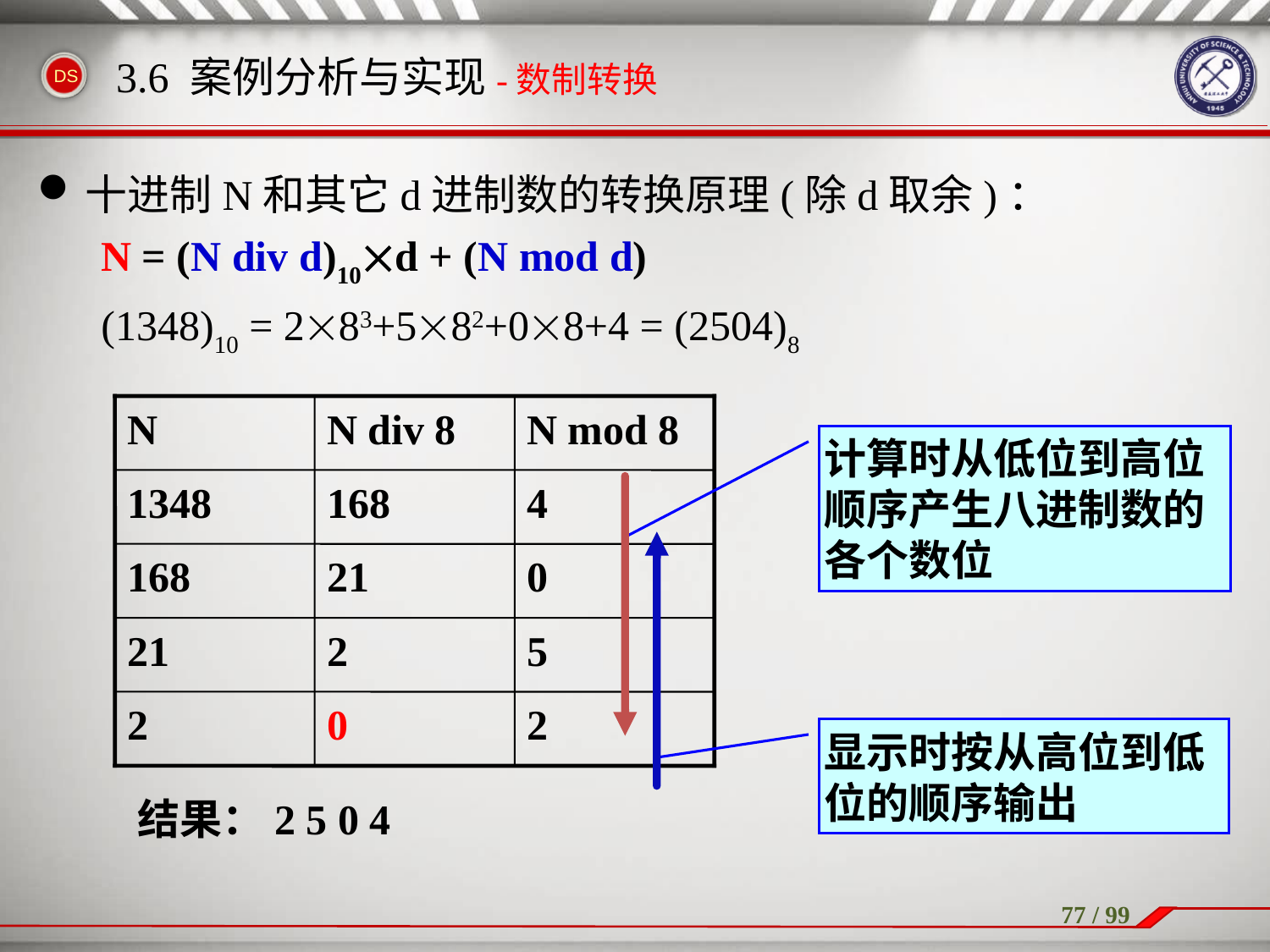

# 3.6 案例分析与实现-数制转换
十进制N和其它d进制数的转换原理(除d取余)：
N = (N div d)10×d + (N mod d)
(1348)10 = 2×83+5×82+0×8+4 = (2504)8

N

N div 8

N mod 8

计算时从低位到高位顺序产生八进制数的各个数位
1348

168
4

168

21
0
21

2
5
2

0
2
显示时按从高位到低位的顺序输出

结果：2 5 0 4